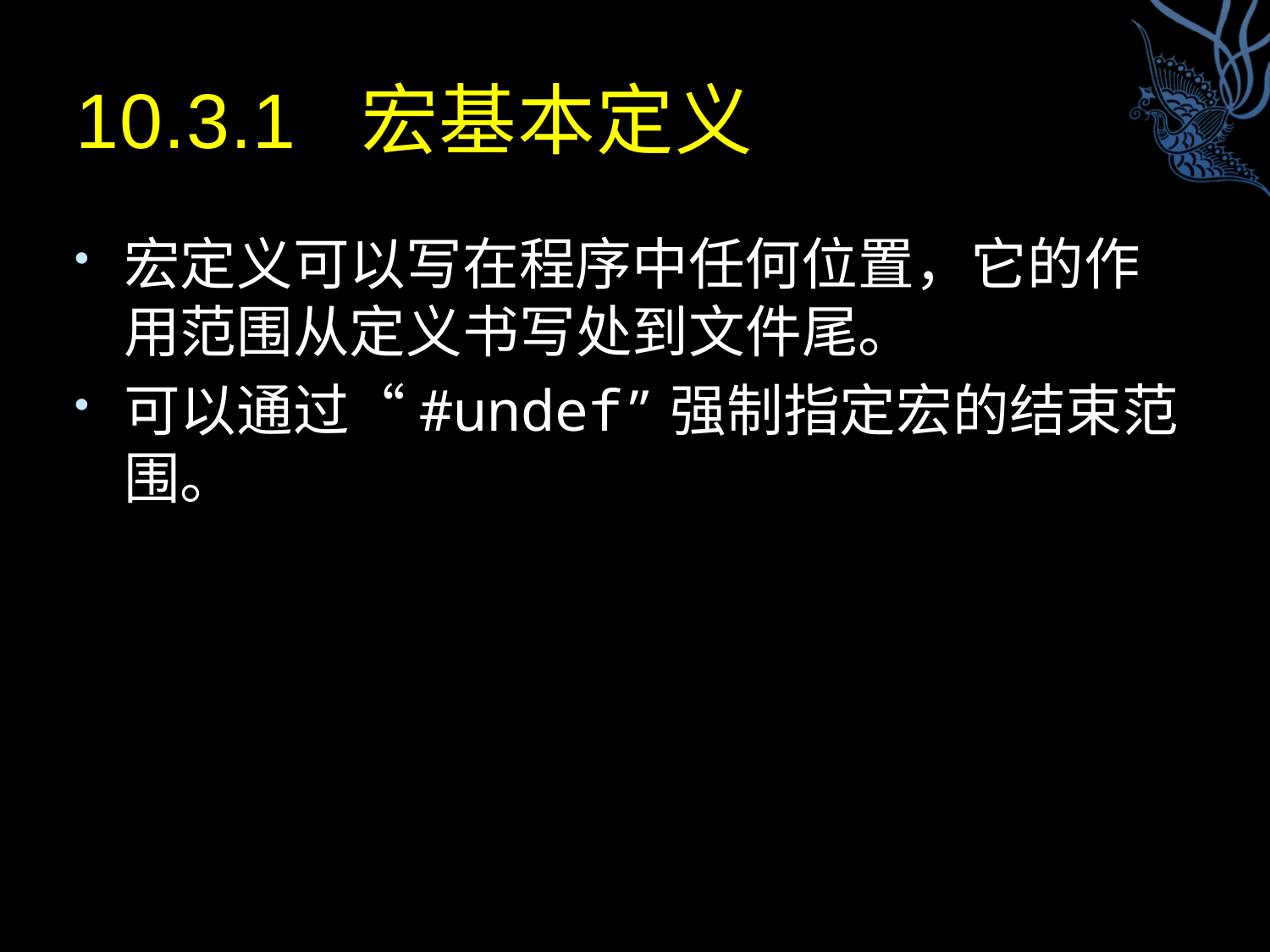

# 10.3.1  宏基本定义
宏定义可以写在程序中任何位置，它的作用范围从定义书写处到文件尾。
可以通过“#undef”强制指定宏的结束范围。